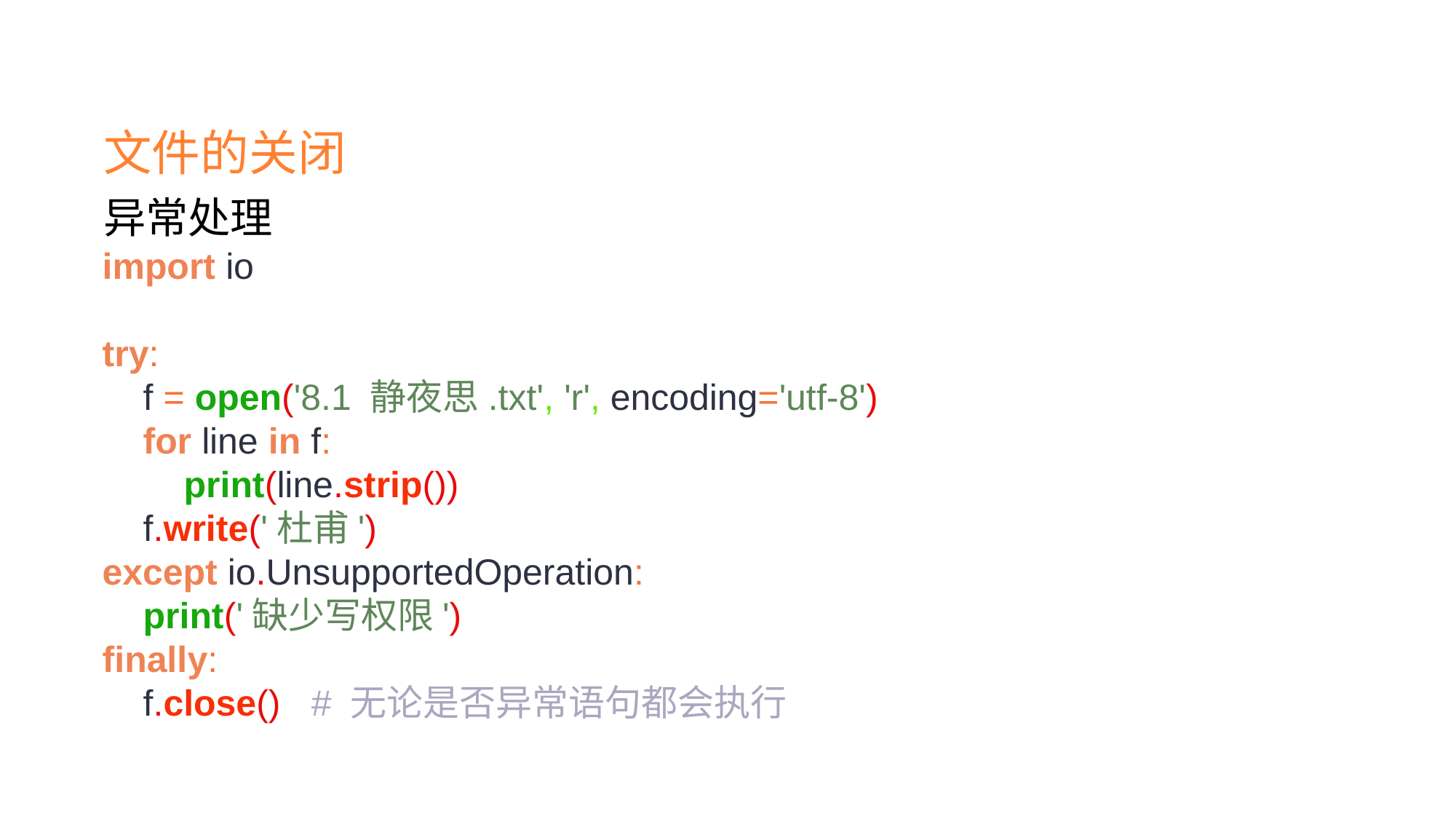

文件的关闭
异常处理
import io
try:
    f = open('8.1 静夜思.txt', 'r', encoding='utf-8')
    for line in f:
        print(line.strip())
    f.write('杜甫')
except io.UnsupportedOperation:
    print('缺少写权限')
finally:
    f.close()   # 无论是否异常语句都会执行